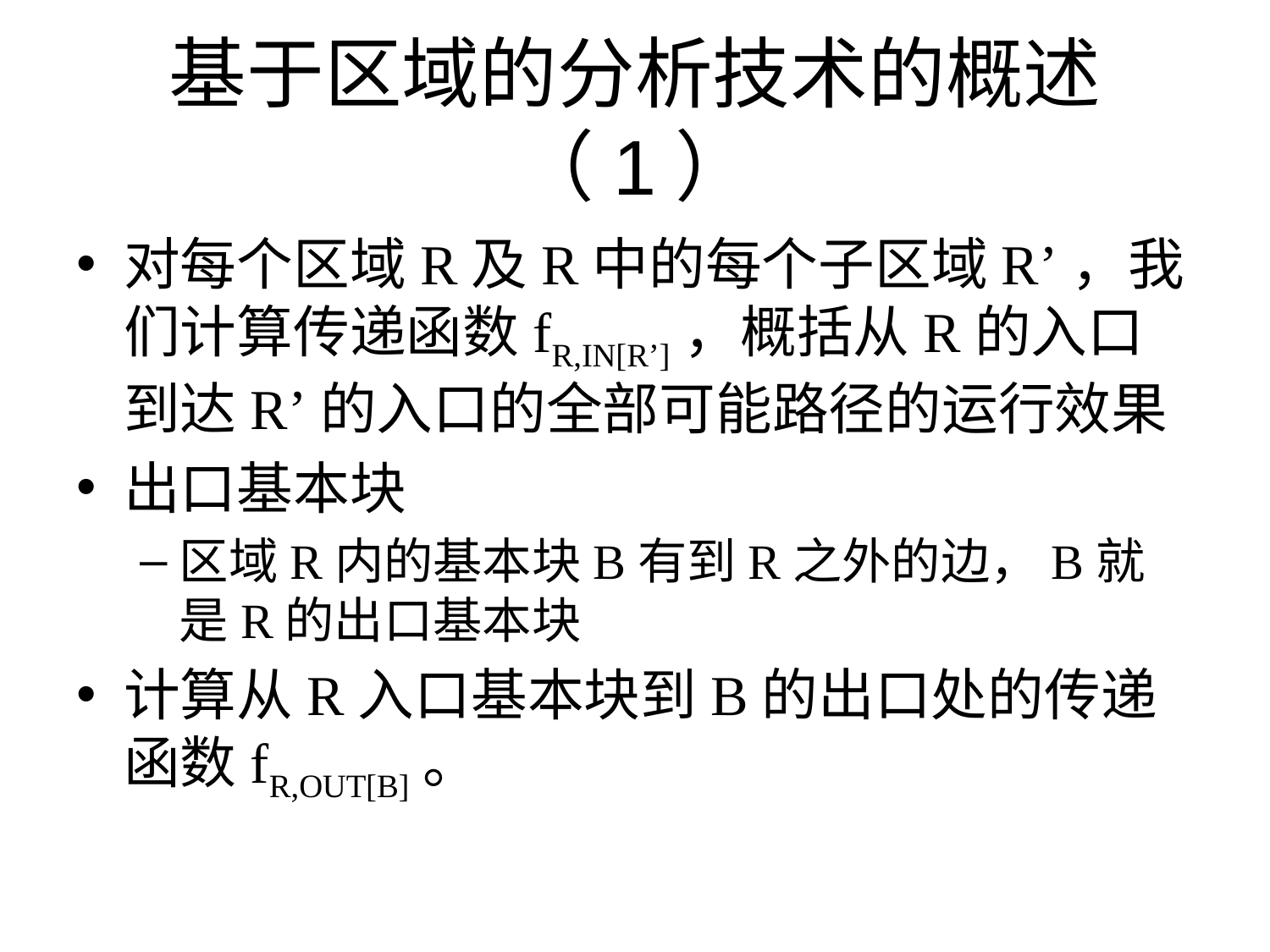

# 基于区域的分析技术的概述（1）
对每个区域R及R中的每个子区域R’，我们计算传递函数fR,IN[R’]，概括从R的入口到达R’的入口的全部可能路径的运行效果
出口基本块
区域R内的基本块B有到R之外的边，B就是R的出口基本块
计算从R入口基本块到B的出口处的传递函数fR,OUT[B]。